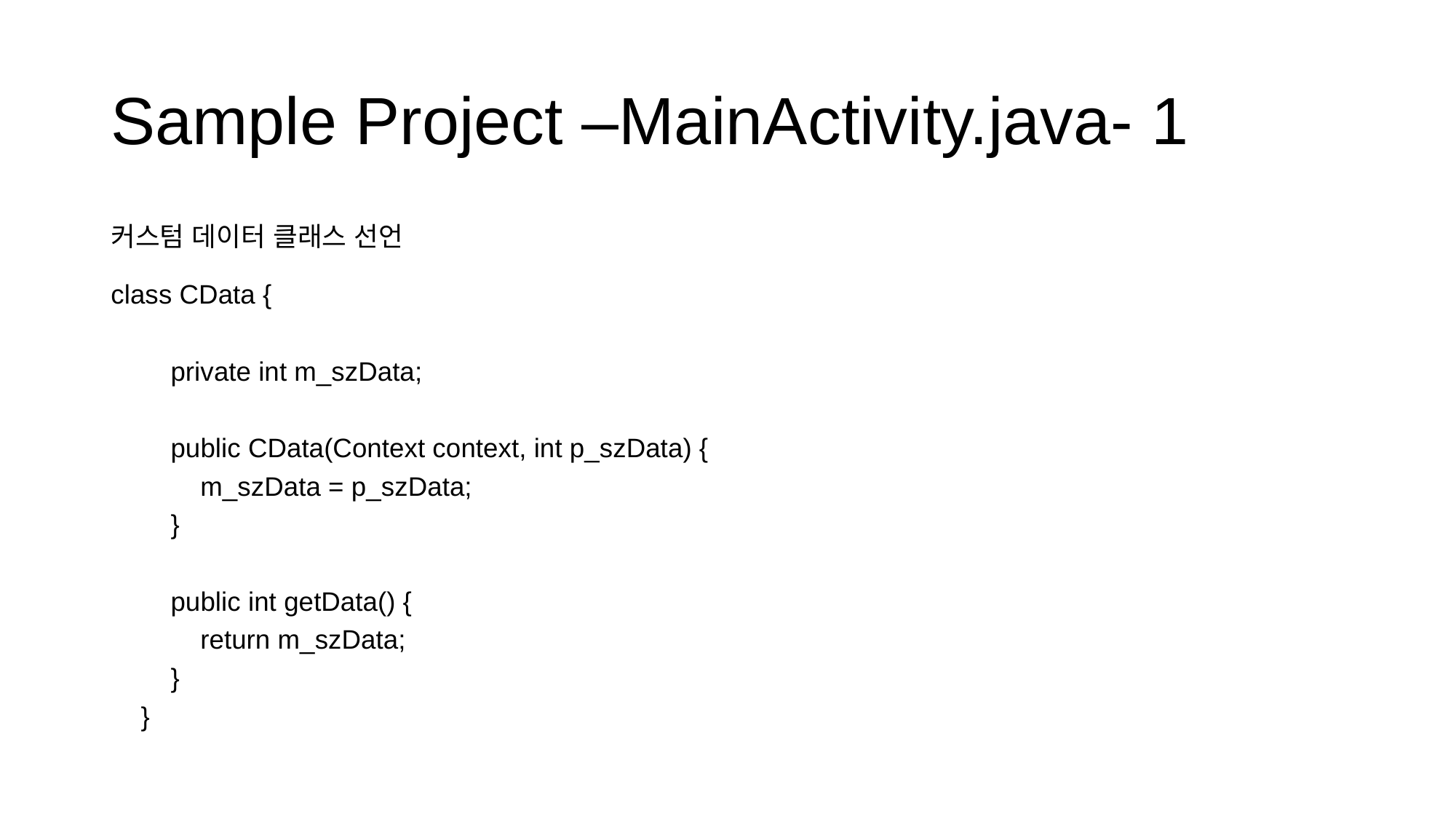

# Sample Project –MainActivity.java- 1
커스텀 데이터 클래스 선언
class CData {

        private int m_szData;

        public CData(Context context, int p_szData) {
            m_szData = p_szData;
        }

        public int getData() {
            return m_szData;
        }
    }